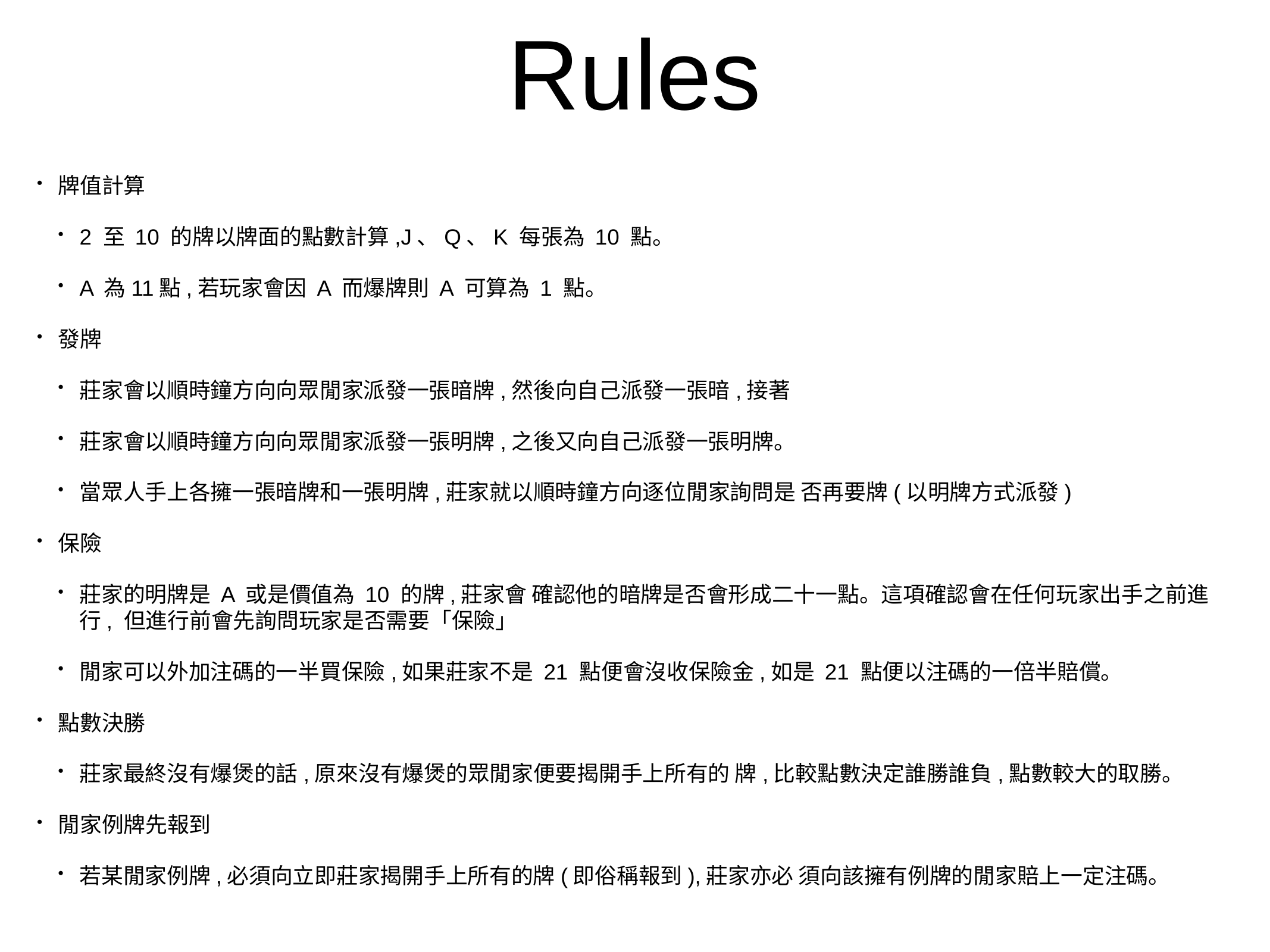

# Rules
牌值計算
2 至 10 的牌以牌面的點數計算,J、Q、K 每張為 10 點。
A 為11點,若玩家會因 A 而爆牌則 A 可算為 1 點。
發牌
莊家會以順時鐘方向向眾閒家派發一張暗牌,然後向自己派發一張暗,接著
莊家會以順時鐘方向向眾閒家派發一張明牌,之後又向自己派發一張明牌。
當眾人手上各擁一張暗牌和一張明牌,莊家就以順時鐘方向逐位閒家詢問是 否再要牌(以明牌方式派發)
保險
莊家的明牌是 A 或是價值為 10 的牌,莊家會 確認他的暗牌是否會形成二十一點。這項確認會在任何玩家出手之前進行, 但進行前會先詢問玩家是否需要「保險」
閒家可以外加注碼的一半買保險,如果莊家不是 21 點便會沒收保險金,如是 21 點便以注碼的一倍半賠償。
點數決勝
莊家最終沒有爆煲的話,原來沒有爆煲的眾閒家便要揭開手上所有的 牌,比較點數決定誰勝誰負,點數較大的取勝。
閒家例牌先報到
若某閒家例牌,必須向立即莊家揭開手上所有的牌(即俗稱報到),莊家亦必 須向該擁有例牌的閒家賠上一定注碼。